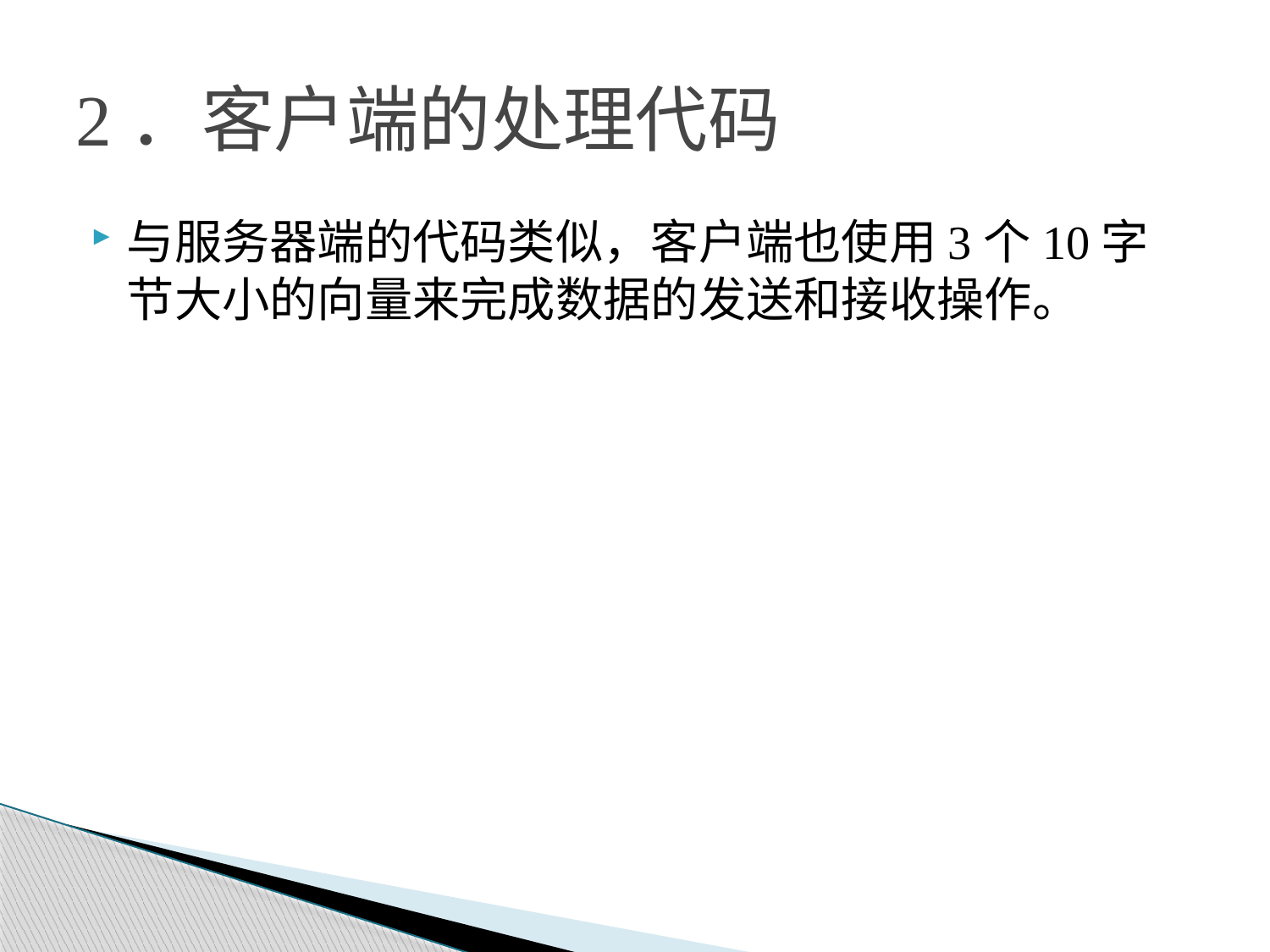

# 2．客户端的处理代码
与服务器端的代码类似，客户端也使用3个10字节大小的向量来完成数据的发送和接收操作。